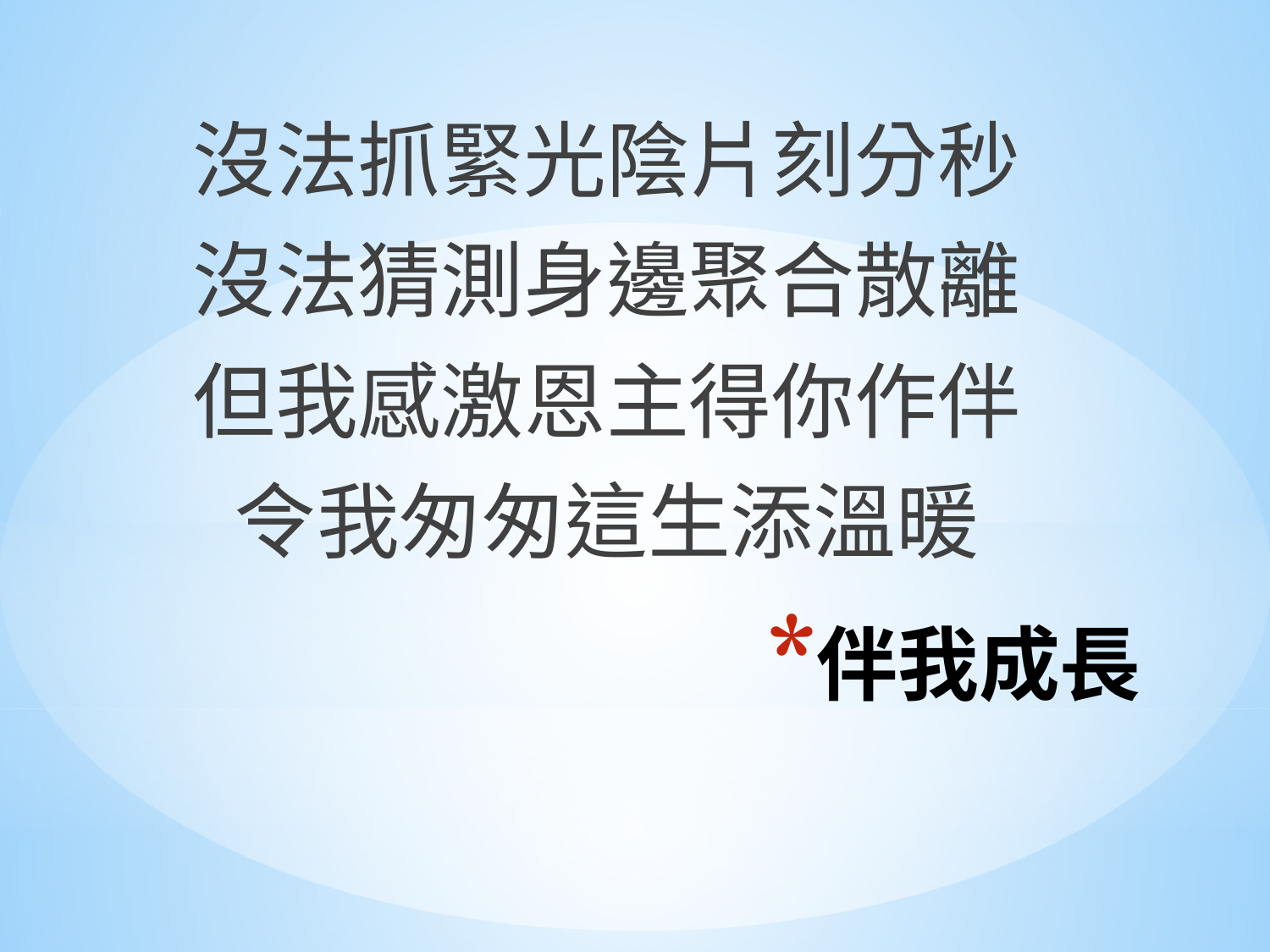

沒法抓緊光陰片刻分秒
沒法猜測身邊聚合散離
但我感激恩主得你作伴
令我匆匆這生添溫暖
# 伴我成長